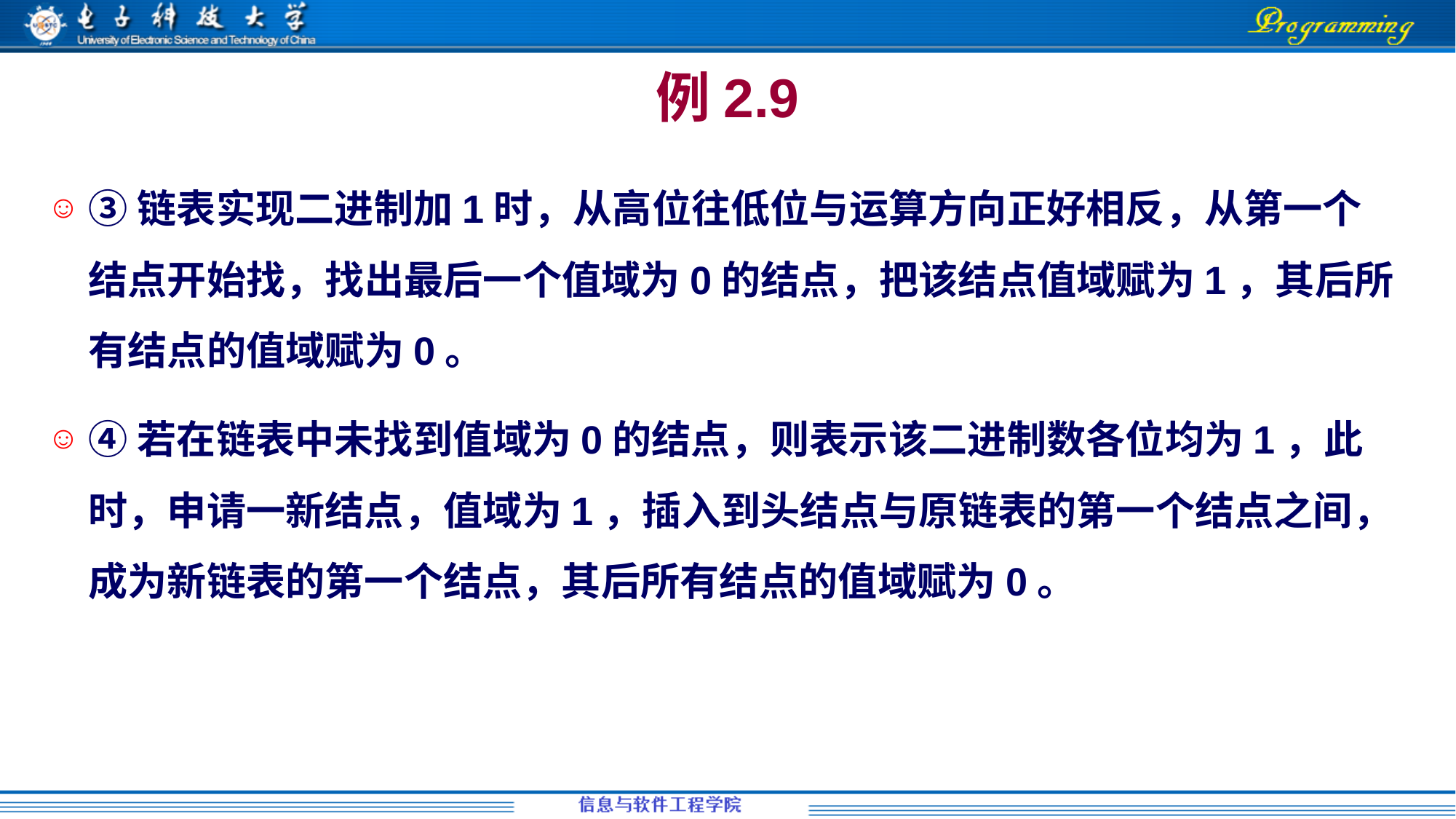

# 例2.9
③链表实现二进制加1时，从高位往低位与运算方向正好相反，从第一个结点开始找，找出最后一个值域为0的结点，把该结点值域赋为1，其后所有结点的值域赋为0。
④若在链表中未找到值域为0的结点，则表示该二进制数各位均为1，此时，申请一新结点，值域为1，插入到头结点与原链表的第一个结点之间，成为新链表的第一个结点，其后所有结点的值域赋为0。